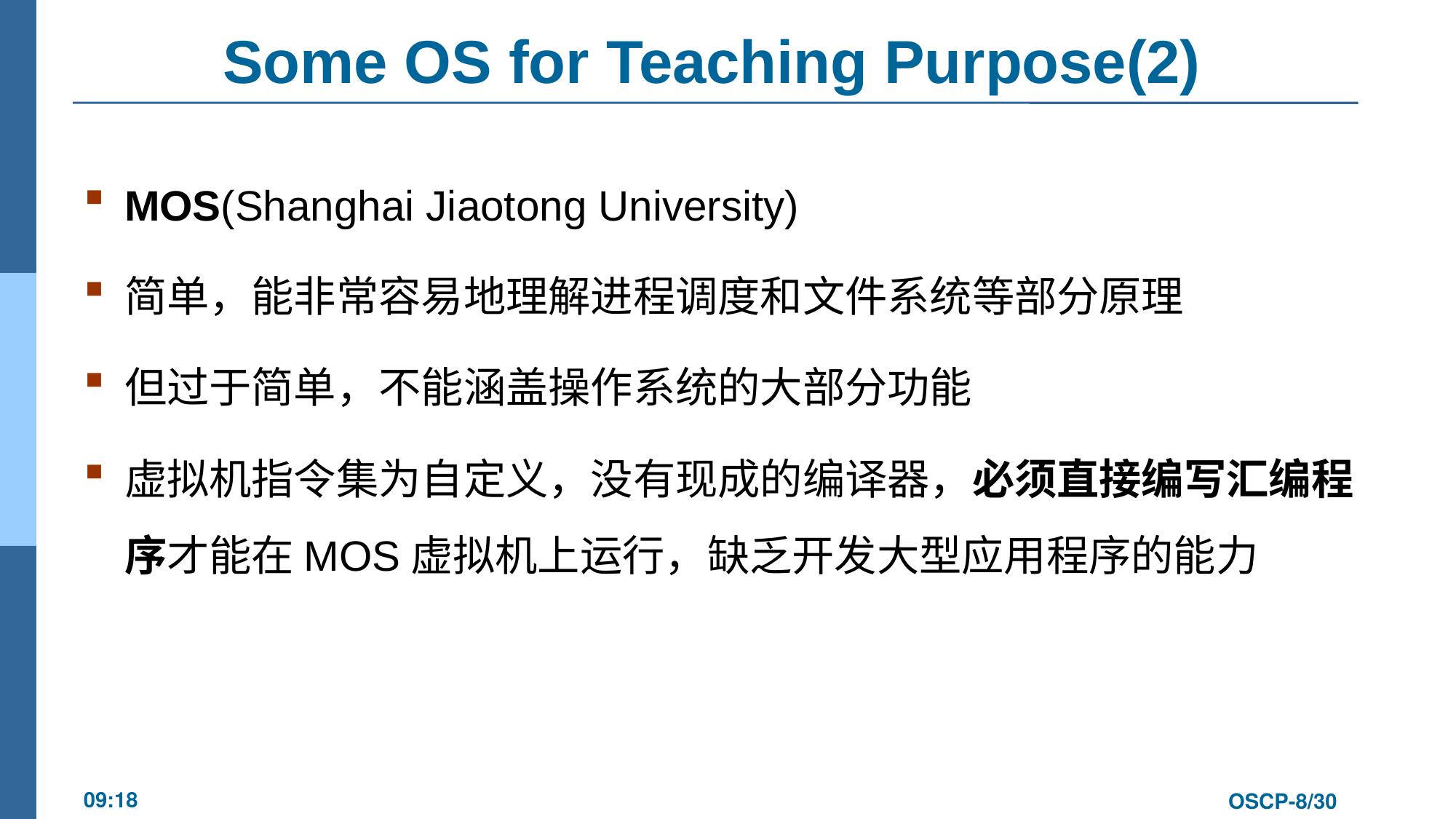

# Some OS for Teaching Purpose(2)
MOS(Shanghai Jiaotong University)
简单，能非常容易地理解进程调度和文件系统等部分原理
但过于简单，不能涵盖操作系统的大部分功能
虚拟机指令集为自定义，没有现成的编译器，必须直接编写汇编程序才能在MOS虚拟机上运行，缺乏开发大型应用程序的能力